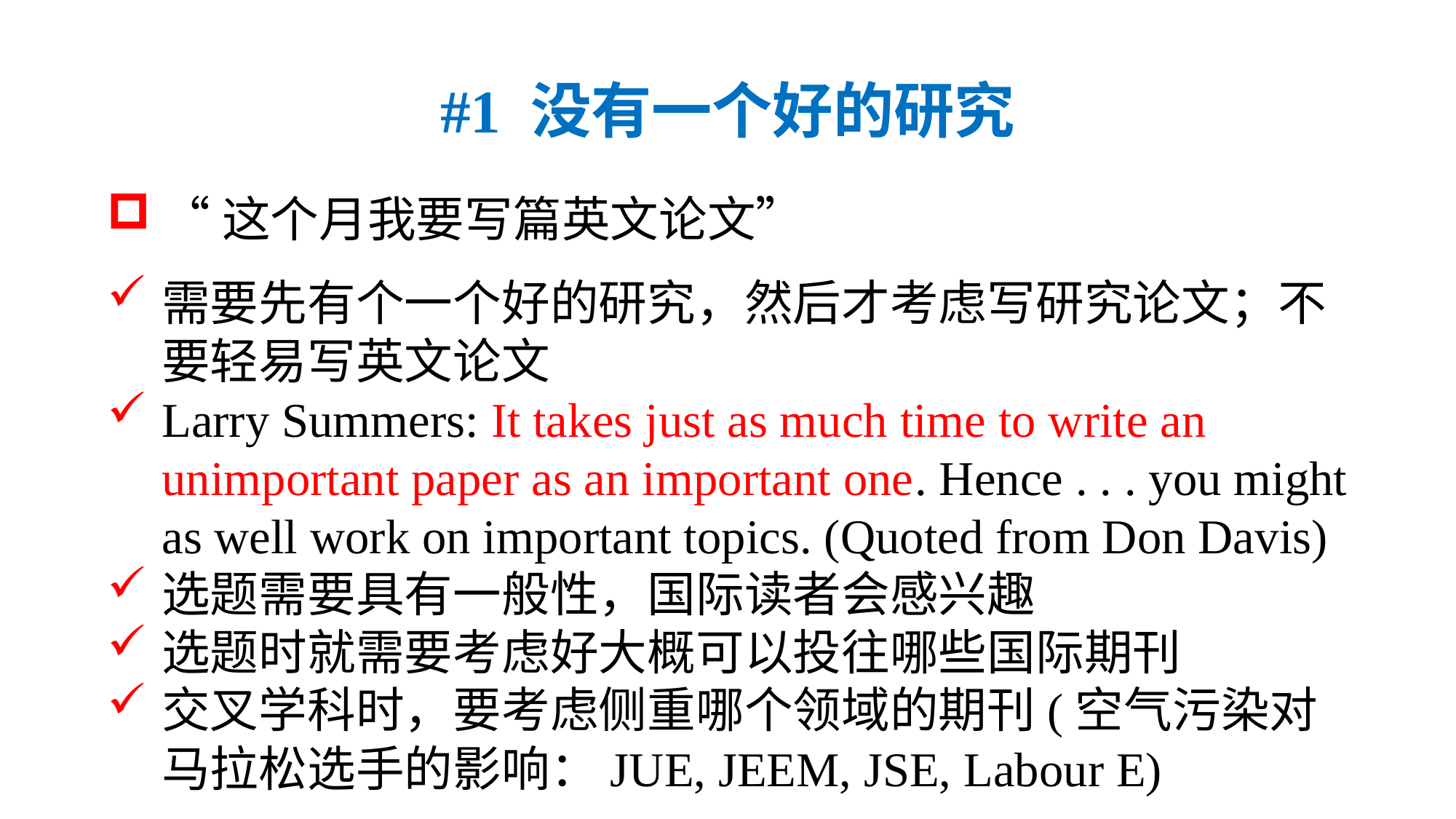

#1 没有一个好的研究

“这个月我要写篇英文论文”

需要先有个一个好的研究，然后才考虑写研究论文；不要轻易写英文论文
Larry Summers: It takes just as much time to write an unimportant paper as an important one. Hence . . . you might as well work on important topics. (Quoted from Don Davis)
选题需要具有一般性，国际读者会感兴趣
选题时就需要考虑好大概可以投往哪些国际期刊
交叉学科时，要考虑侧重哪个领域的期刊(空气污染对马拉松选手的影响：JUE, JEEM, JSE, Labour E)